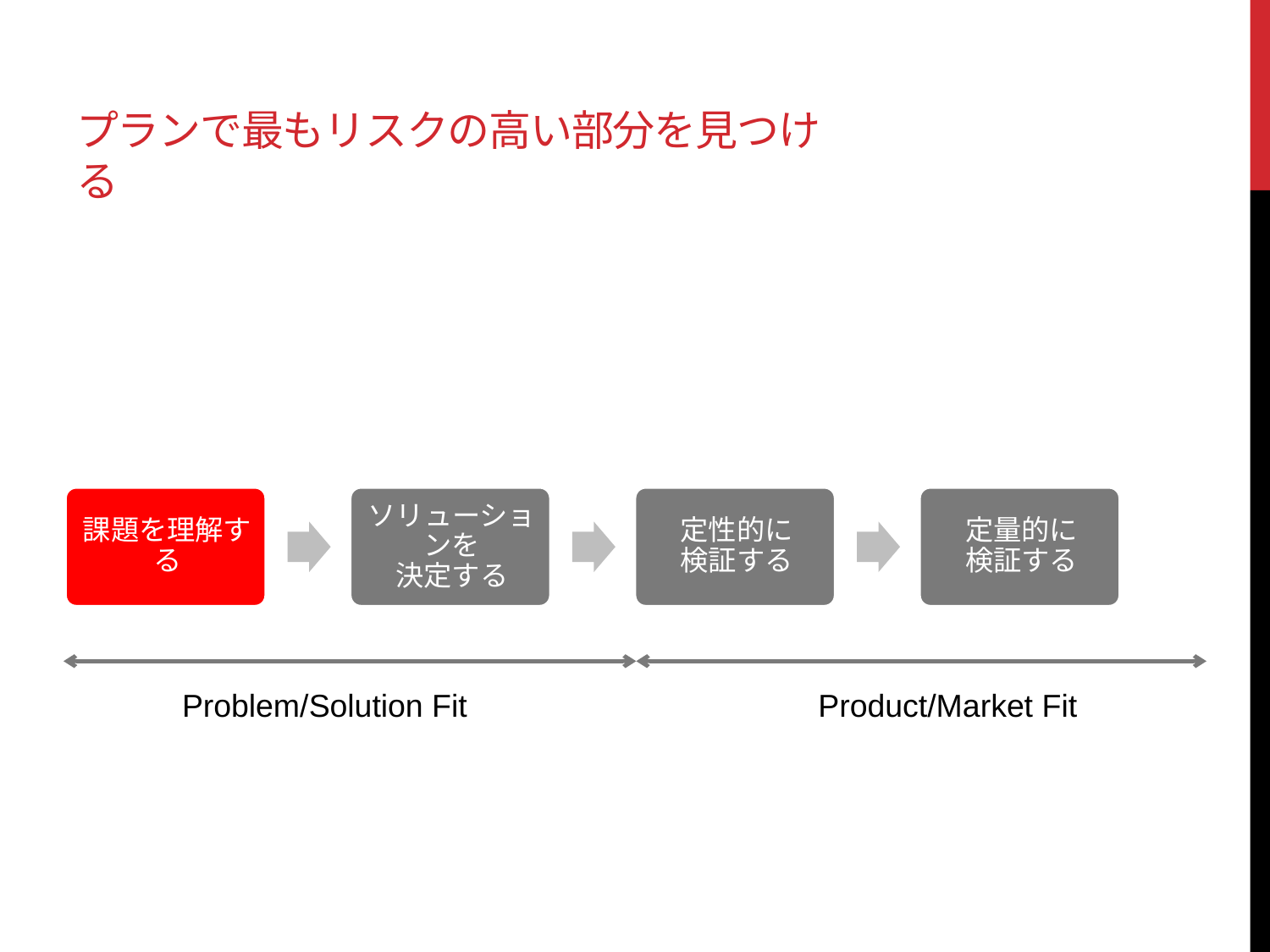

# プランで最もリスクの高い部分を見つける
課題を理解する

ソリューションを
決定する

定性的に
検証する

定量的に
検証する
Problem/Solution Fit
Product/Market Fit